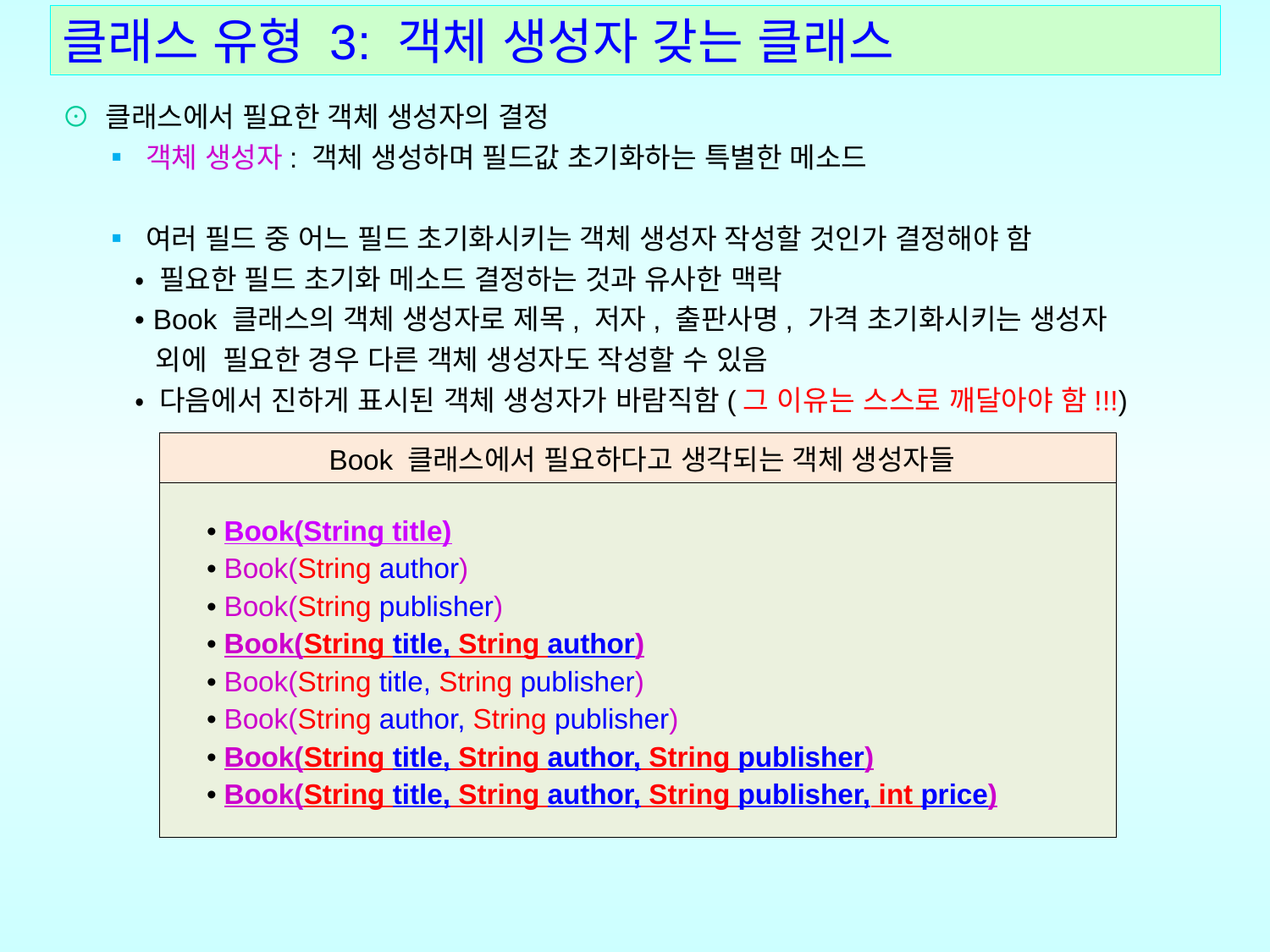

# 클래스 유형 3: 객체 생성자 갖는 클래스
⊙ 클래스에서 필요한 객체 생성자의 결정
     ▪ 객체 생성자: 객체 생성하며 필드값 초기화하는 특별한 메소드

     ▪ 여러 필드 중 어느 필드 초기화시키는 객체 생성자 작성할 것인가 결정해야 함
         • 필요한 필드 초기화 메소드 결정하는 것과 유사한 맥락
         • Book 클래스의 객체 생성자로 제목, 저자, 출판사명, 가격 초기화시키는 생성자
           외에  필요한 경우 다른 객체 생성자도 작성할 수 있음
         • 다음에서 진하게 표시된 객체 생성자가 바람직함(그 이유는 스스로 깨달아야 함!!!)

| Book 클래스에서 필요하다고 생각되는 객체 생성자들 |
| --- |
| • Book(String title) • Book(String author) • Book(String publisher) • Book(String title, String author) • Book(String title, String publisher) • Book(String author, String publisher) • Book(String title, String author, String publisher) • Book(String title, String author, String publisher, int price) |